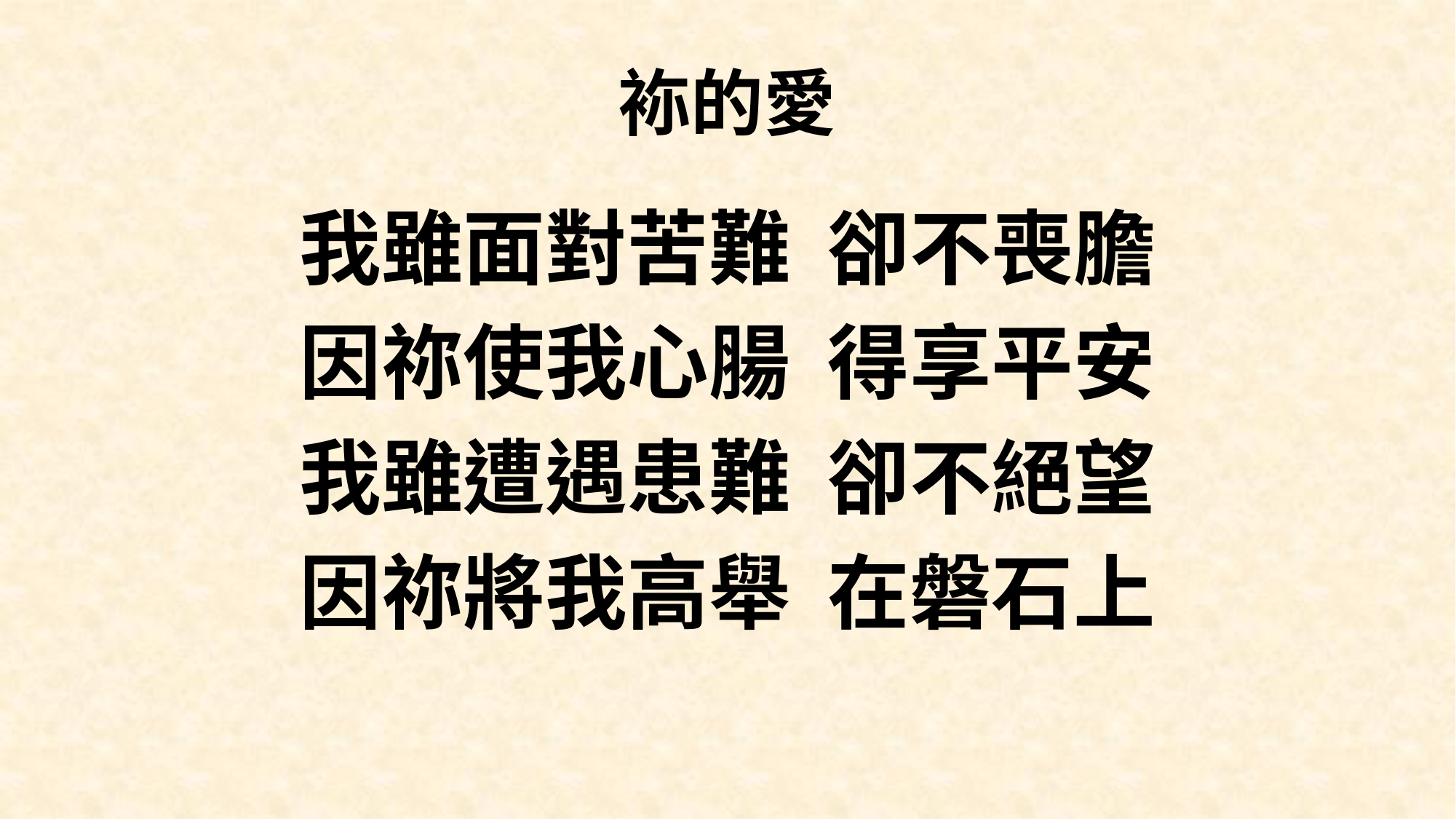

# 袮的愛
我雖面對苦難  卻不喪膽
因祢使我心腸  得享平安
我雖遭遇患難  卻不絕望
因祢將我高舉  在磐石上